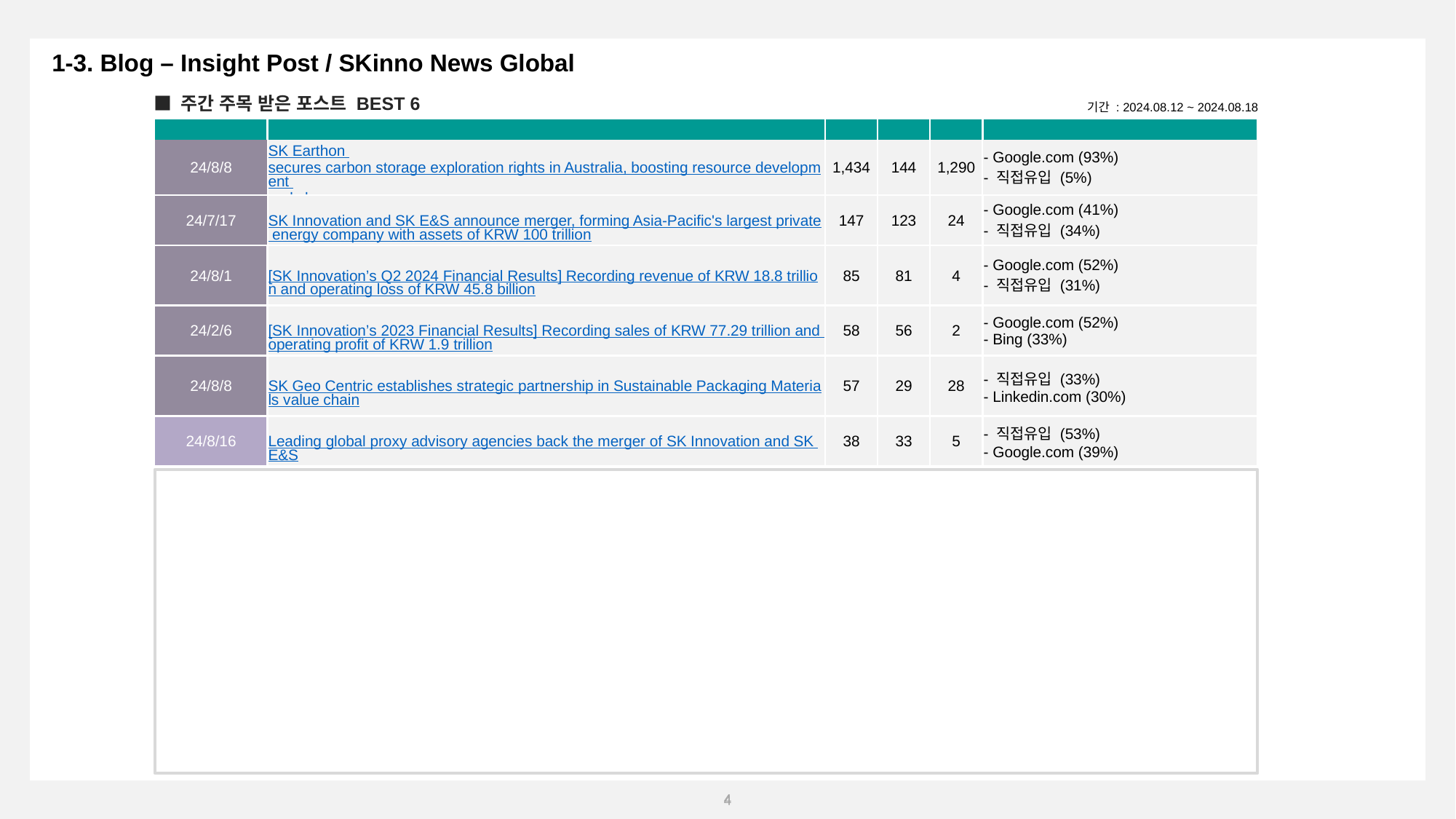

1-3. Blog – Insight Post / SKinno News Global
■ 주간 주목 받은 포스트 BEST 6
기간 : 2024.08.12 ~ 2024.08.18
| 게재 일자 | 포스트명 | 주간 PV | PC | 모바일 | 유입 경로 (구글 애널리틱스) |
| --- | --- | --- | --- | --- | --- |
| 24/8/8 | SK Earthon secures carbon storage exploration rights in Australia, boosting resource development and clean energy | 1,434 | 144 | 1,290 | - Google.com (93%) - 직접유입 (5%) |
| 24/7/17 | SK Innovation and SK E&S announce merger, forming Asia-Pacific's largest private energy company with assets of KRW 100 trillion | 147 | 123 | 24 | - Google.com (41%) - 직접유입 (34%) |
| 24/8/1 | [SK Innovation’s Q2 2024 Financial Results] Recording revenue of KRW 18.8 trillion and operating loss of KRW 45.8 billion | 85 | 81 | 4 | - Google.com (52%) - 직접유입 (31%) |
| 24/2/6 | [SK Innovation’s 2023 Financial Results] Recording sales of KRW 77.29 trillion and operating profit of KRW 1.9 trillion | 58 | 56 | 2 | - Google.com (52%) - Bing (33%) |
| 24/8/8 | SK Geo Centric establishes strategic partnership in Sustainable Packaging Materials value chain | 57 | 29 | 28 | - 직접유입 (33%) - Linkedin.com (30%) |
| 24/8/16 | Leading global proxy advisory agencies back the merger of SK Innovation and SK E&S | 38 | 33 | 5 | - 직접유입 (53%) - Google.com (39%) |